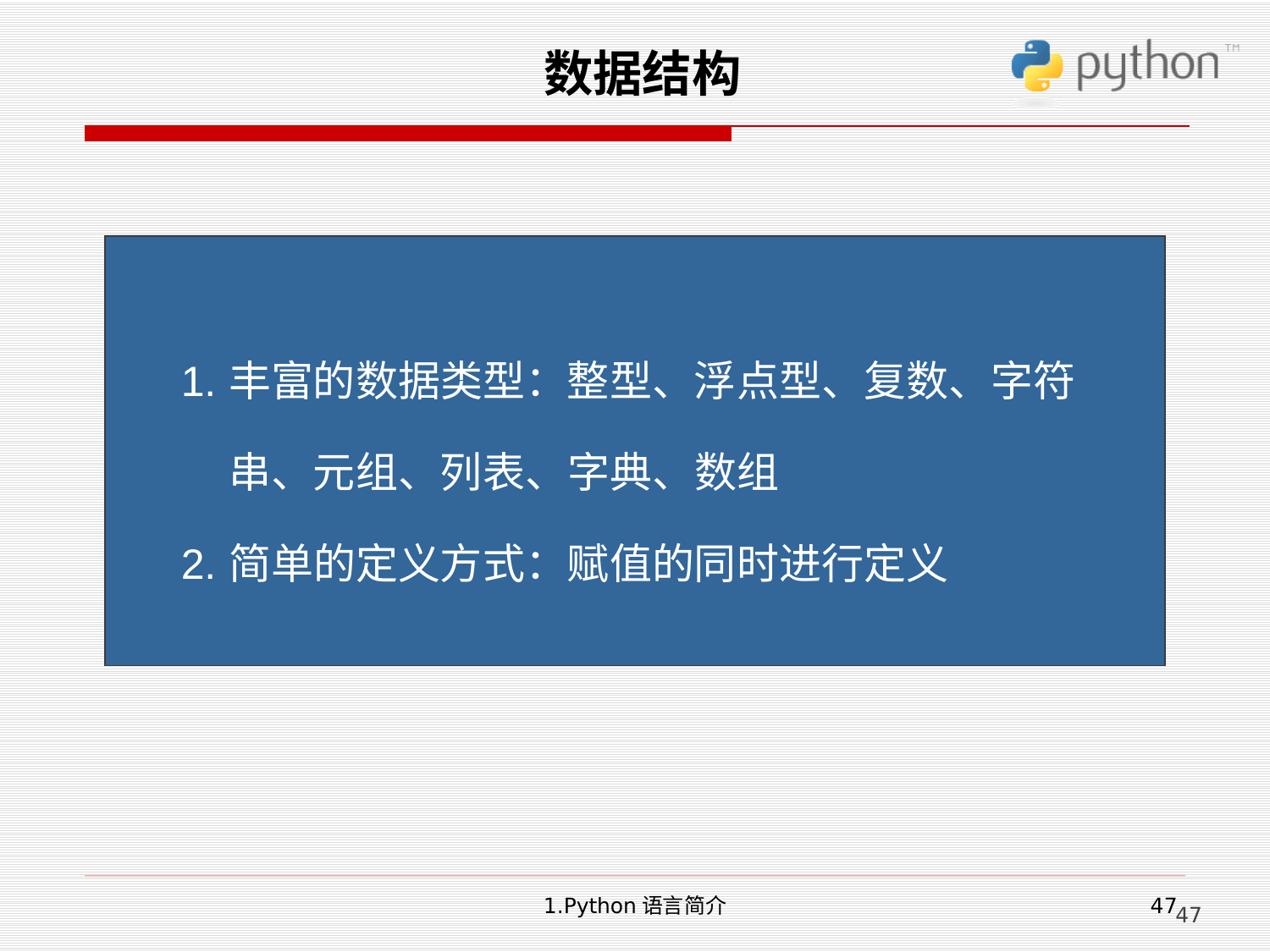

数据结构
丰富的数据类型：整型、浮点型、复数、字符串、元组、列表、字典、数组
简单的定义方式：赋值的同时进行定义
1.Python语言简介
47
47